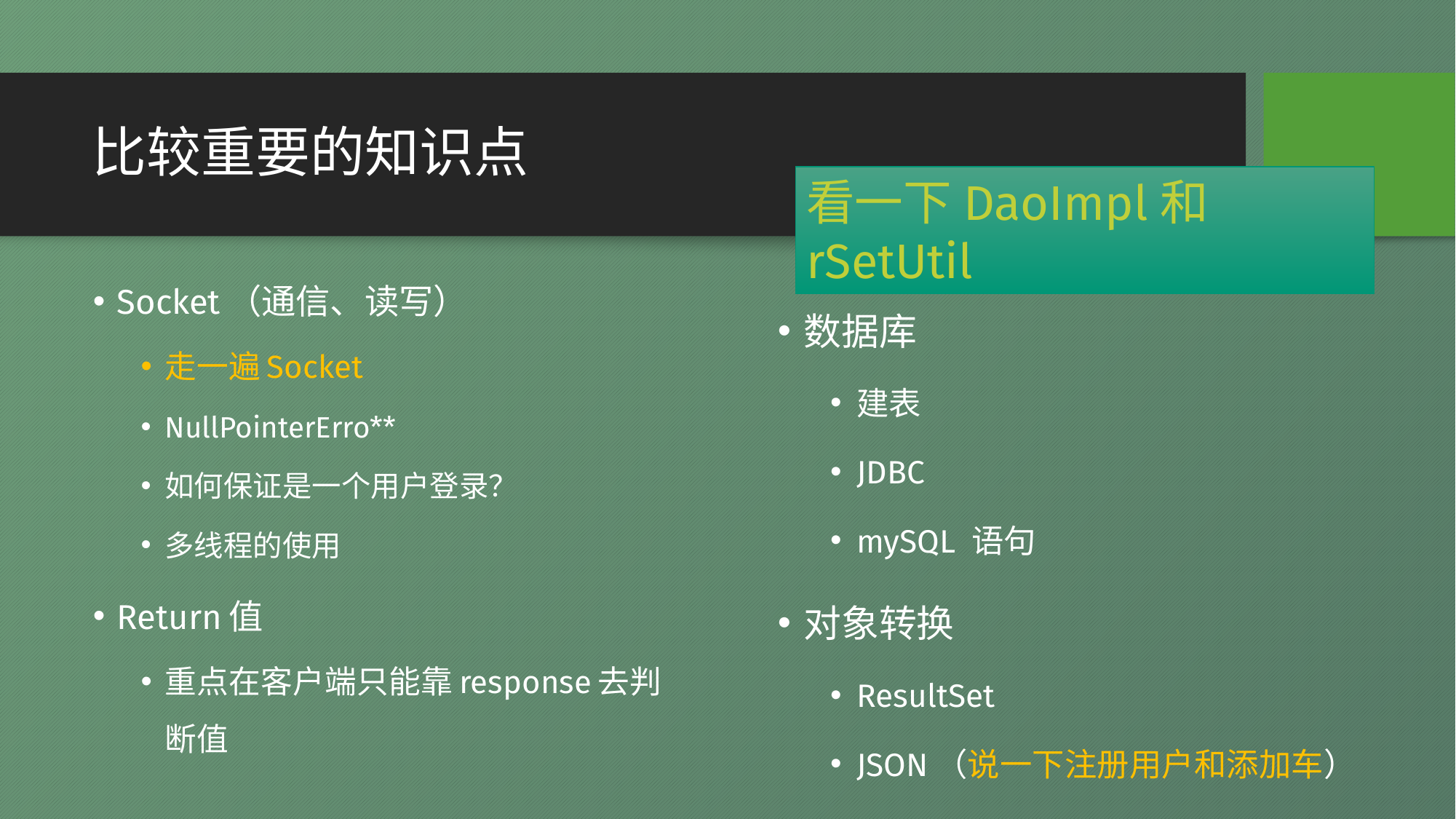

# 比较重要的知识点
看一下DaoImpl和rSetUtil
Socket（通信、读写）
走一遍Socket
NullPointerErro**
如何保证是一个用户登录？
多线程的使用
Return值
重点在客户端只能靠response去判断值

数据库
建表
JDBC
mySQL 语句
对象转换
ResultSet
JSON（说一下注册用户和添加车）